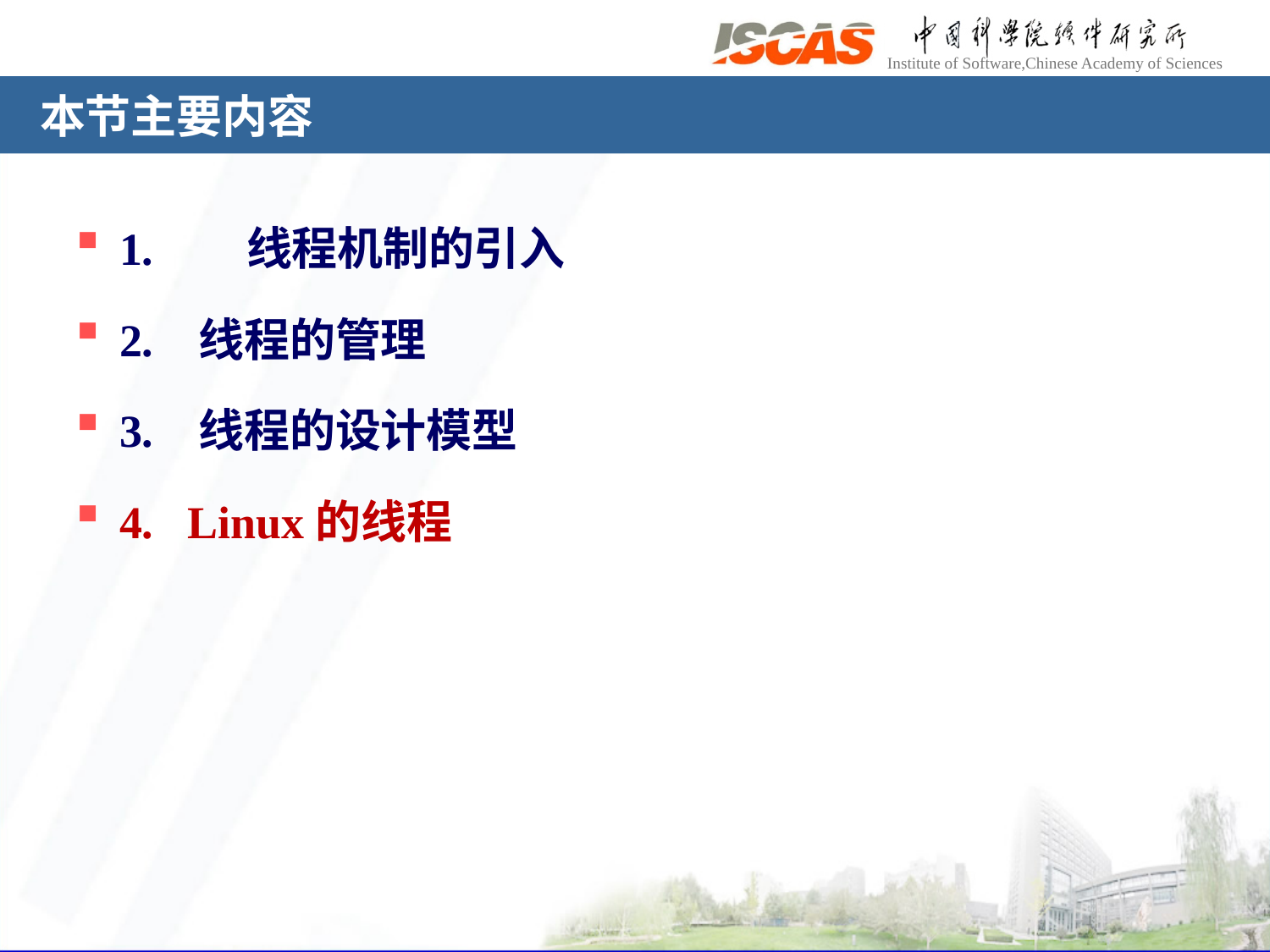

# 本节主要内容
1.	线程机制的引入
2.   线程的管理
3.   线程的设计模型
4.   Linux的线程